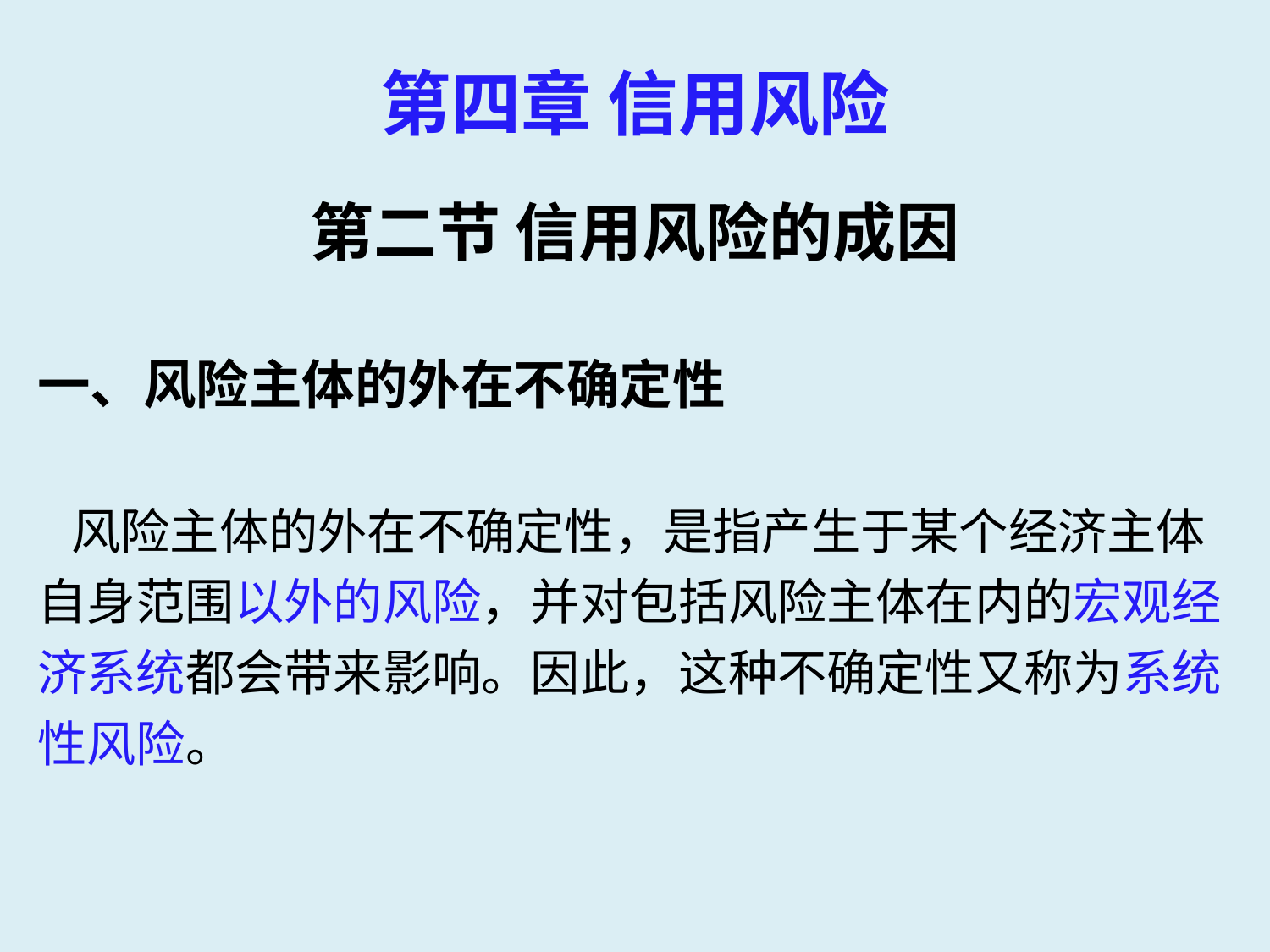

# 第四章 信用风险
第二节 信用风险的成因

一、风险主体的外在不确定性

  风险主体的外在不确定性，是指产生于某个经济主体自身范围以外的风险，并对包括风险主体在内的宏观经济系统都会带来影响。因此，这种不确定性又称为系统性风险。